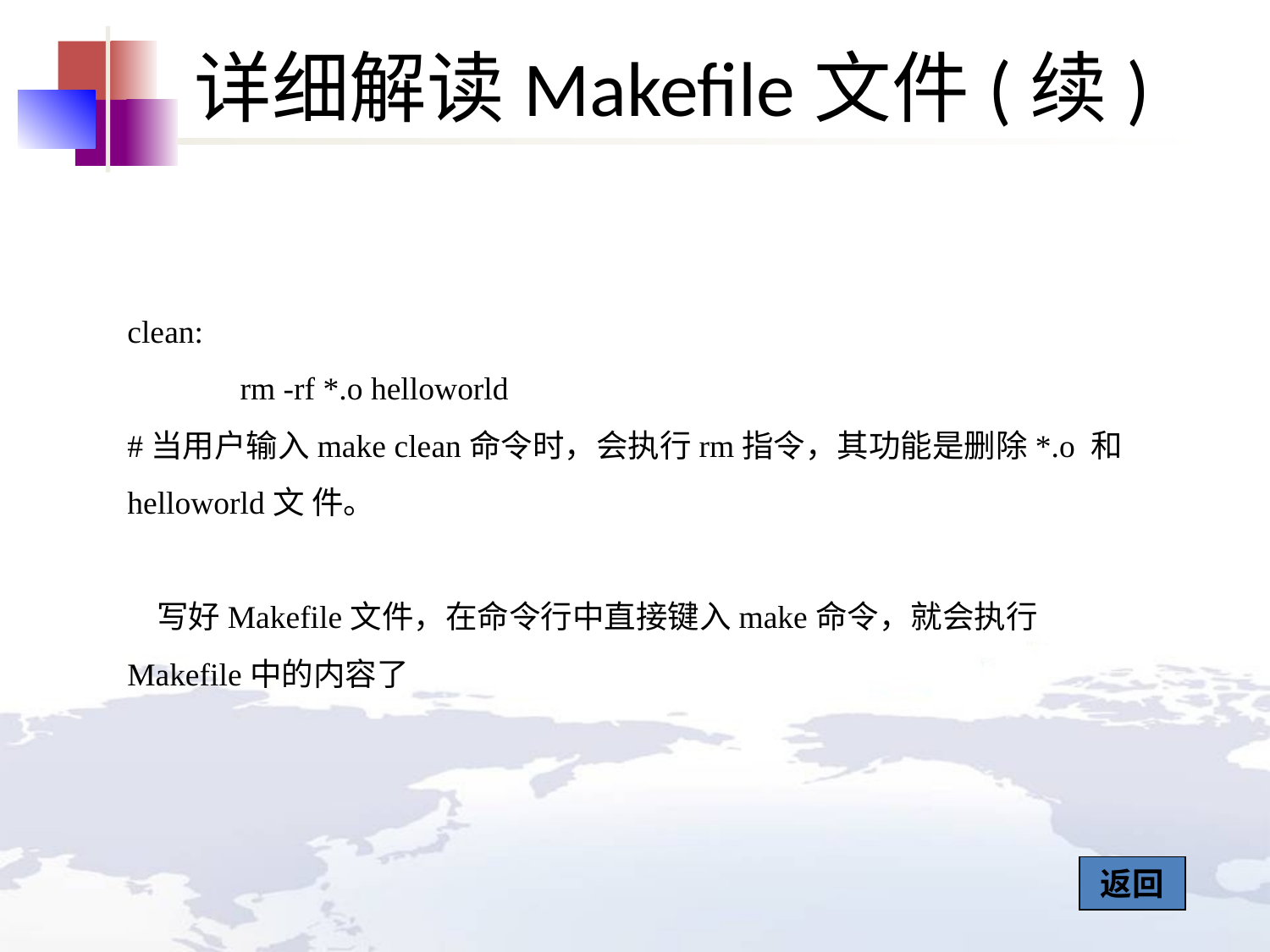

详细解读Makefile文件(续)
clean:
              rm -rf *.o helloworld
#当用户输入make clean命令时，会执行rm指令，其功能是删除*.o 和helloworld文 件。

   写好Makefile文件，在命令行中直接键入make命令，就会执行Makefile中的内容了

返回